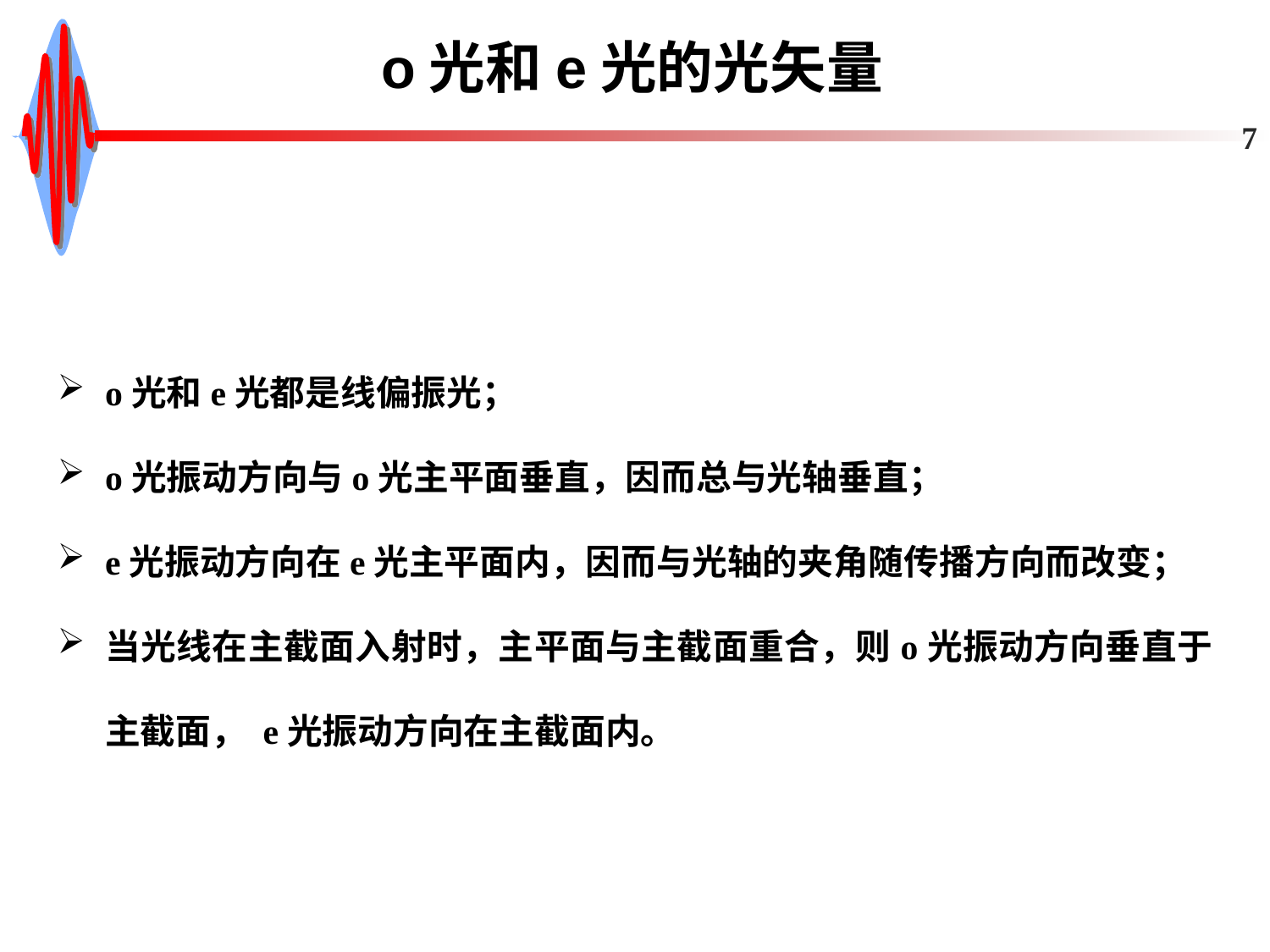

# o光和e光的光矢量
7
o光和e光都是线偏振光；
o光振动方向与o光主平面垂直，因而总与光轴垂直；
e光振动方向在e光主平面内，因而与光轴的夹角随传播方向而改变；
当光线在主截面入射时，主平面与主截面重合，则o光振动方向垂直于主截面， e光振动方向在主截面内。